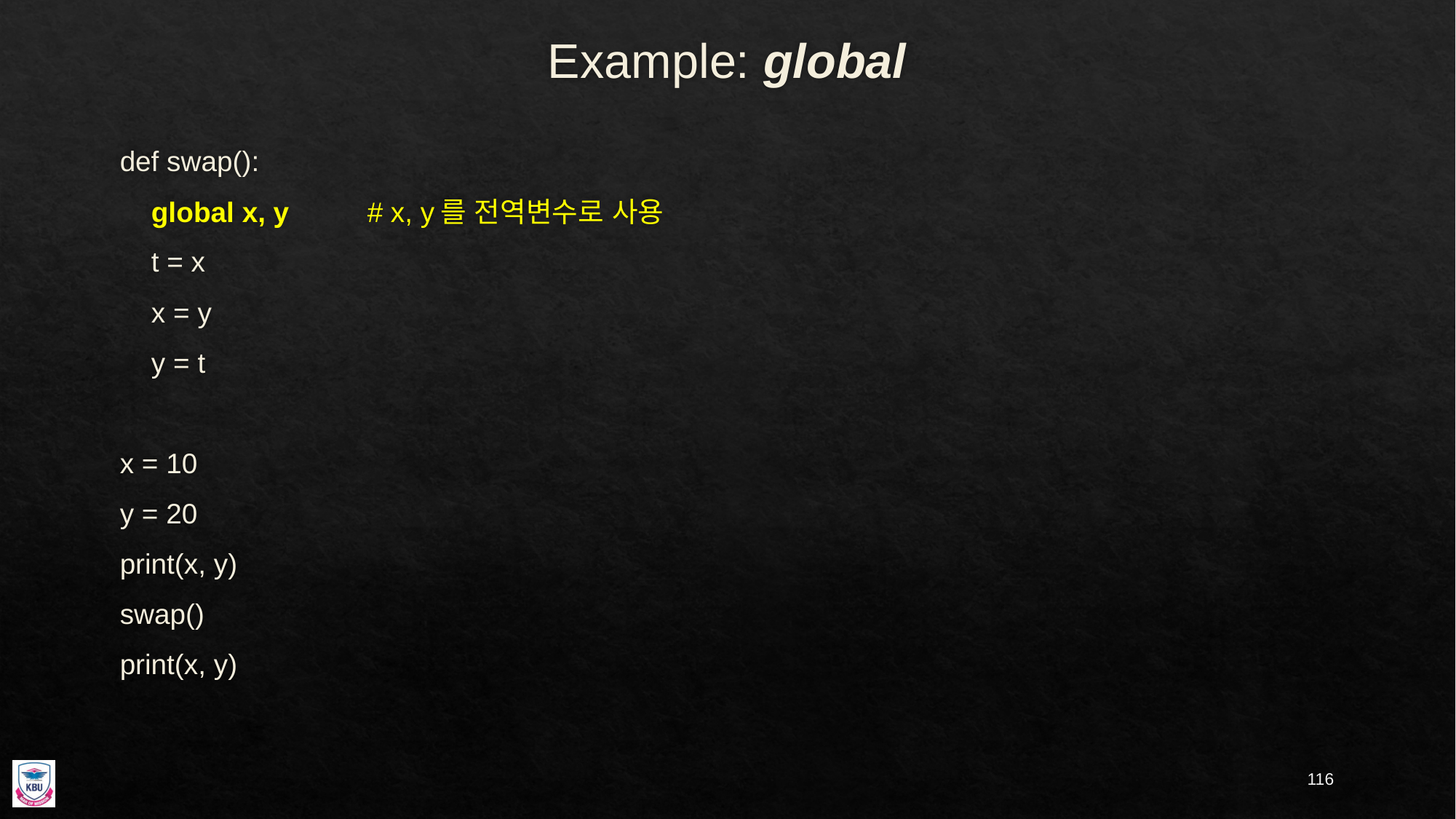

# Example: global
def swap():
    global x, y          # x, y를 전역변수로 사용
    t = x
    x = y
    y = t

x = 10
y = 20
print(x, y)
swap()
print(x, y)
116